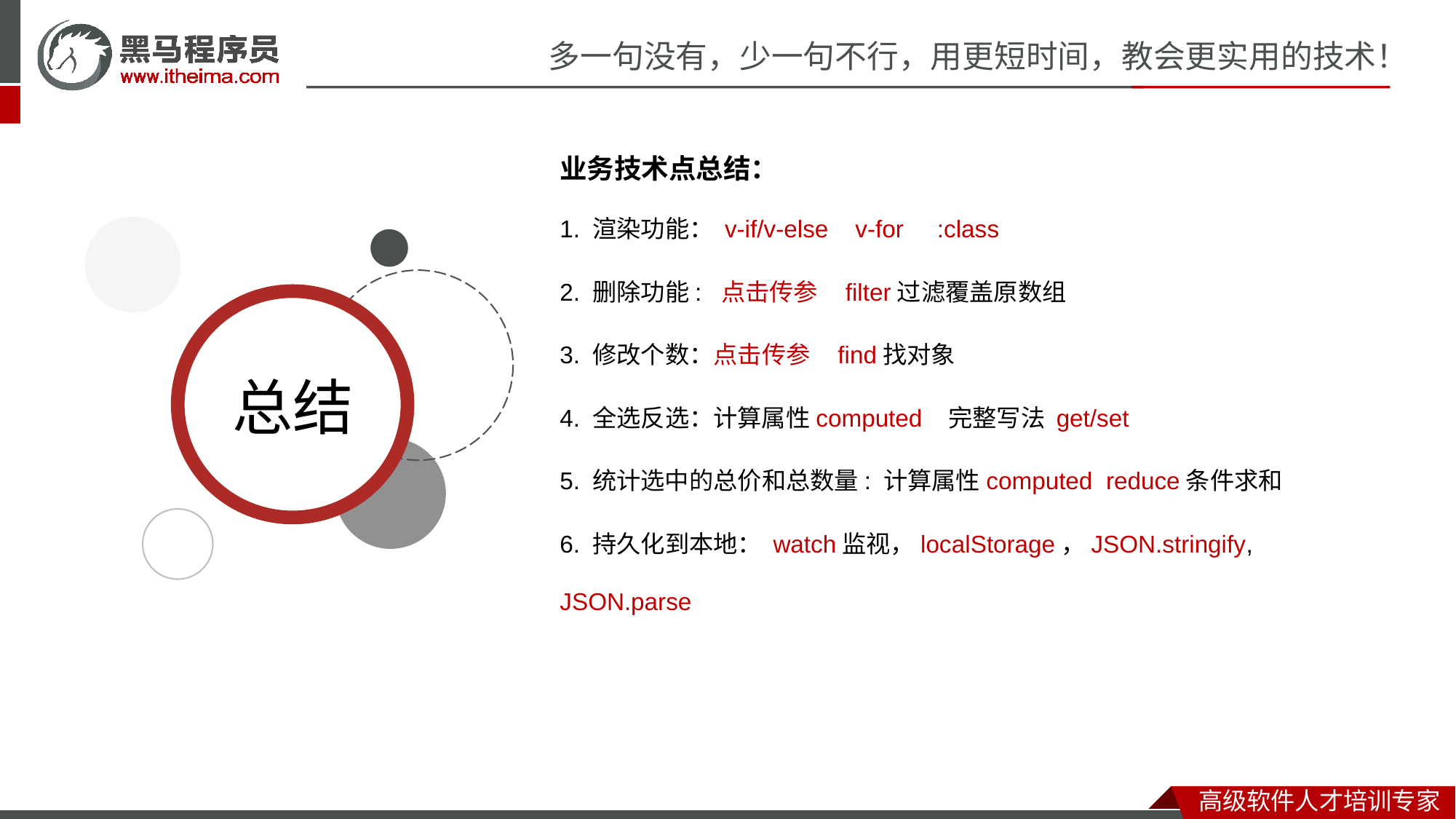

业务技术点总结：
1. 渲染功能： v-if/v-else    v-for     :class
2. 删除功能:  点击传参    filter过滤覆盖原数组
3. 修改个数：点击传参    find找对象
4. 全选反选：计算属性computed   完整写法 get/set
5. 统计选中的总价和总数量: 计算属性computed  reduce条件求和
6. 持久化到本地： watch监视，localStorage，JSON.stringify,  JSON.parse